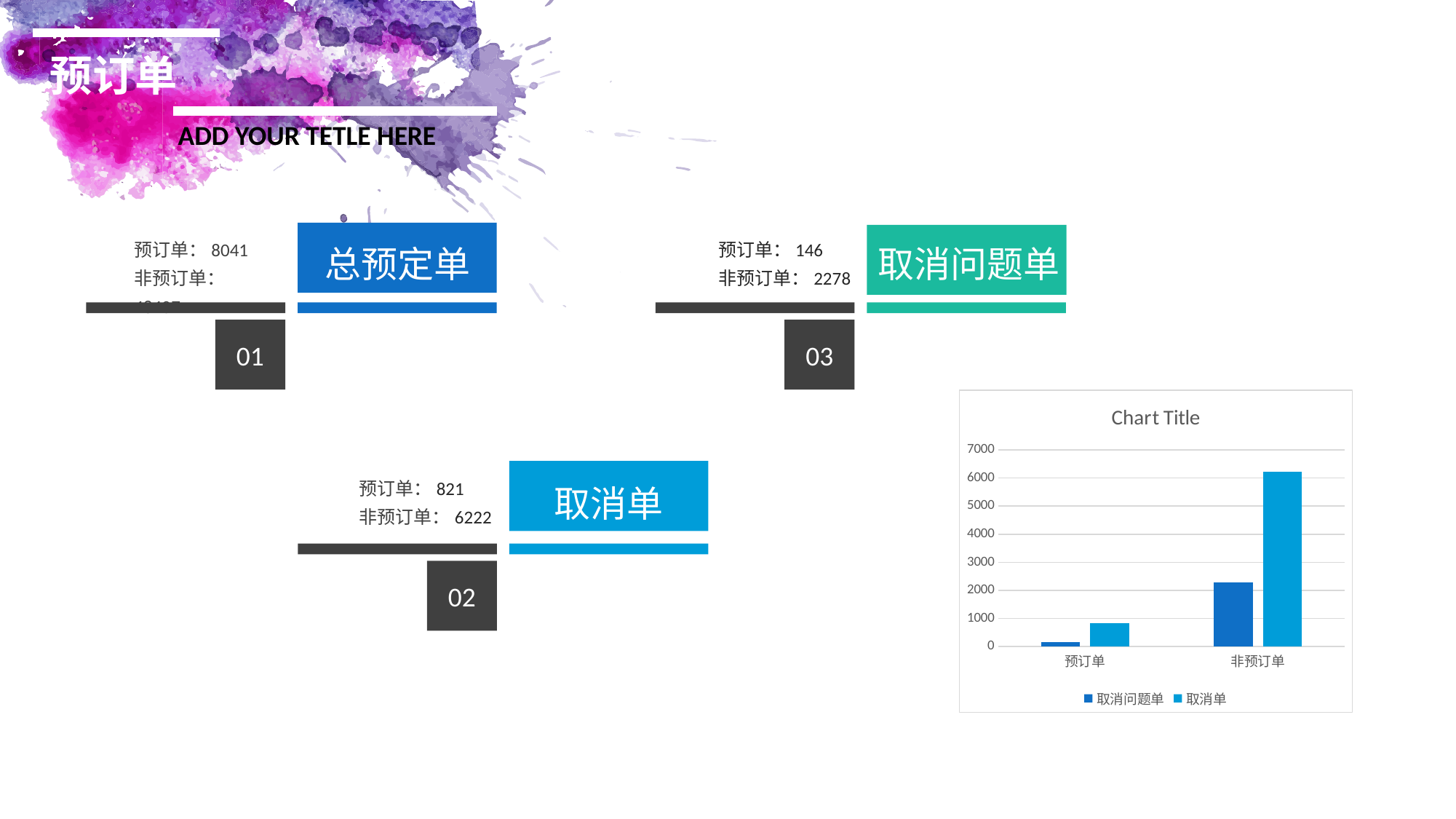

预订单
ADD YOUR TETLE HERE

总预定单
取消问题单

预订单：8041
非预订单：48407
预订单：146
非预订单：2278

01
03

### Chart:

| Category | 取消问题单 | 取消单 |
|---|---|---|
| 预订单 | 146.0 | 821.0 |
| 非预订单 | 2278.0 | 6222.0 |
取消单
预订单：821
非预订单：6222

02